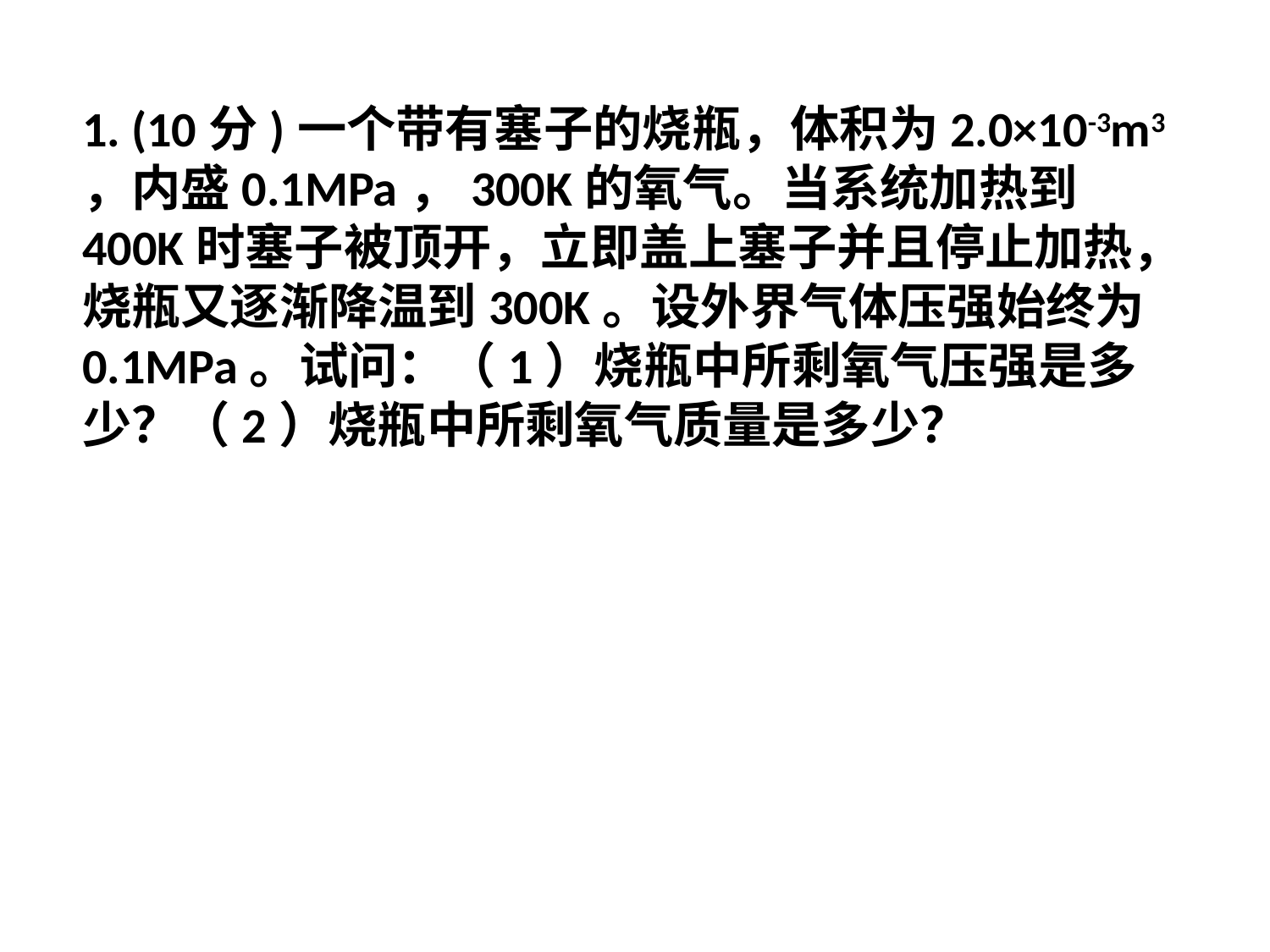

1. (10分)一个带有塞子的烧瓶，体积为2.0×10-3m3 ，内盛0.1MPa，300K的氧气。当系统加热到400K时塞子被顶开，立即盖上塞子并且停止加热，烧瓶又逐渐降温到300K。设外界气体压强始终为0.1MPa。试问：（1）烧瓶中所剩氧气压强是多少？（2）烧瓶中所剩氧气质量是多少？